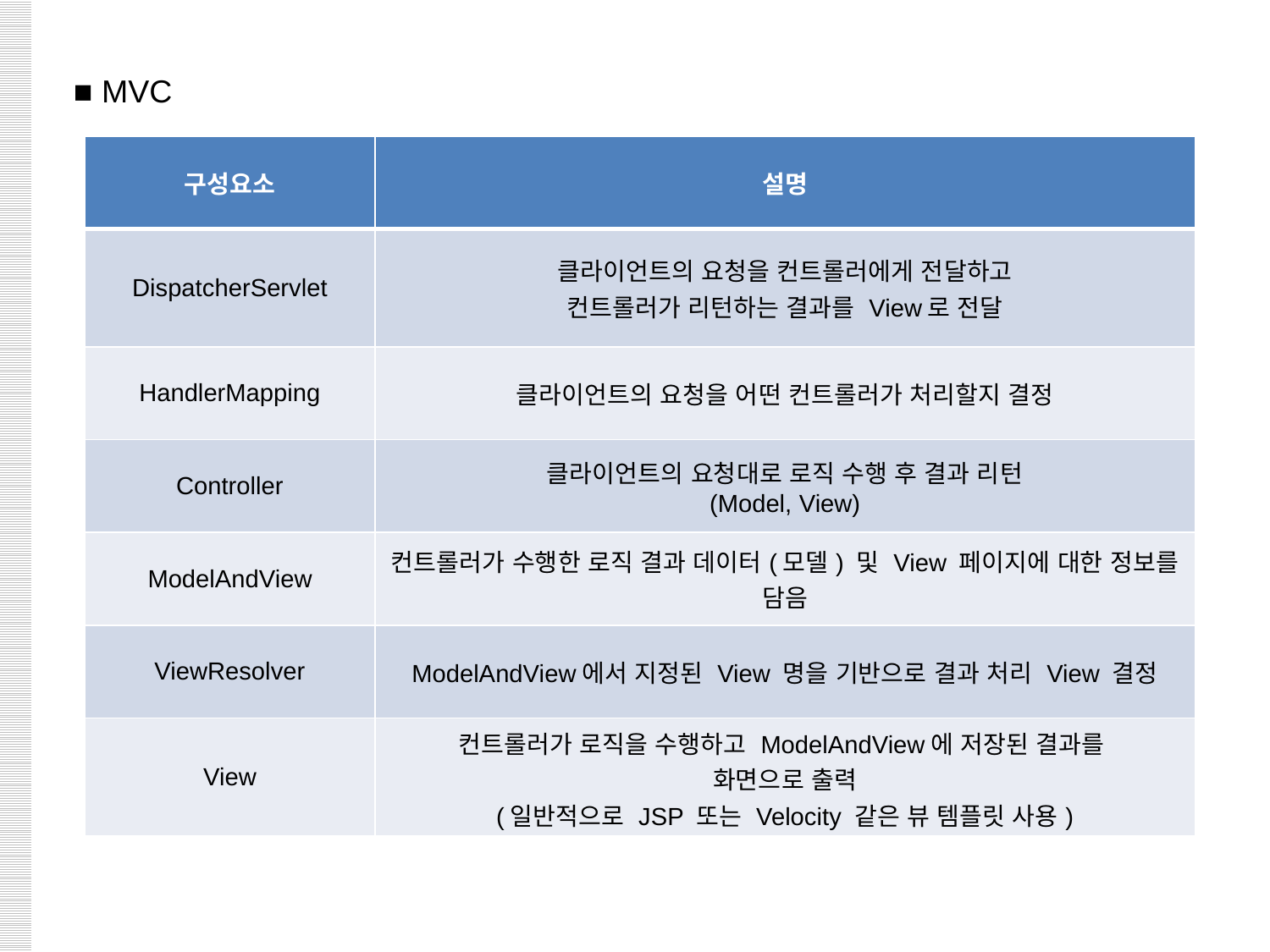

■ MVC
| 구성요소 | 설명 |
| --- | --- |
| DispatcherServlet | 클라이언트의 요청을 컨트롤러에게 전달하고 컨트롤러가 리턴하는 결과를 View로 전달 |
| HandlerMapping | 클라이언트의 요청을 어떤 컨트롤러가 처리할지 결정 |
| Controller | 클라이언트의 요청대로 로직 수행 후 결과 리턴 (Model, View) |
| ModelAndView | 컨트롤러가 수행한 로직 결과 데이터(모델) 및 View 페이지에 대한 정보를 담음 |
| ViewResolver | ModelAndView에서 지정된 View 명을 기반으로 결과 처리 View 결정 |
| View | 컨트롤러가 로직을 수행하고 ModelAndView에 저장된 결과를 화면으로 출력 (일반적으로 JSP 또는 Velocity 같은 뷰 템플릿 사용) |